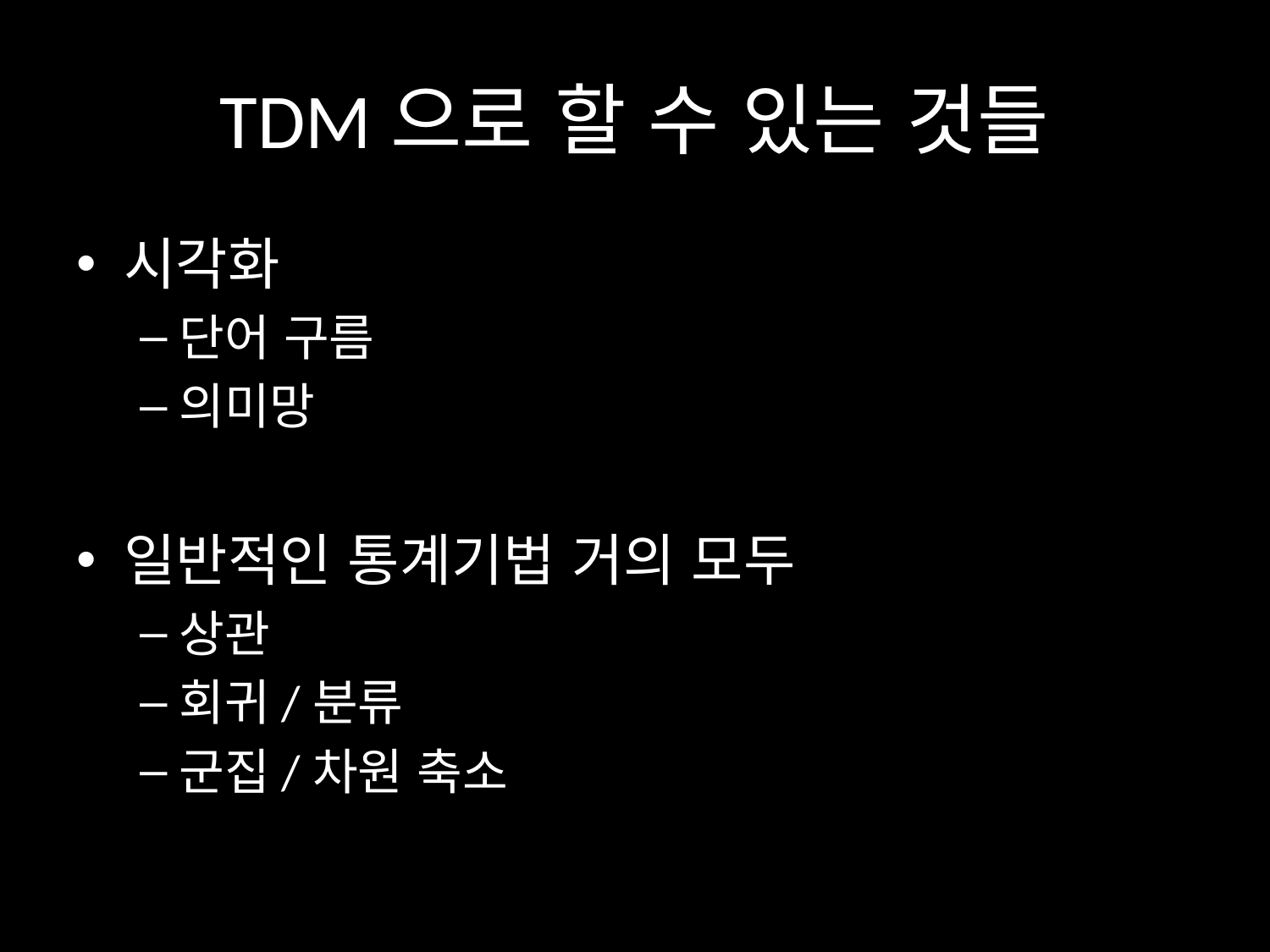

# TDM으로 할 수 있는 것들
시각화
단어 구름
의미망

일반적인 통계기법 거의 모두
상관
회귀/분류
군집/차원 축소